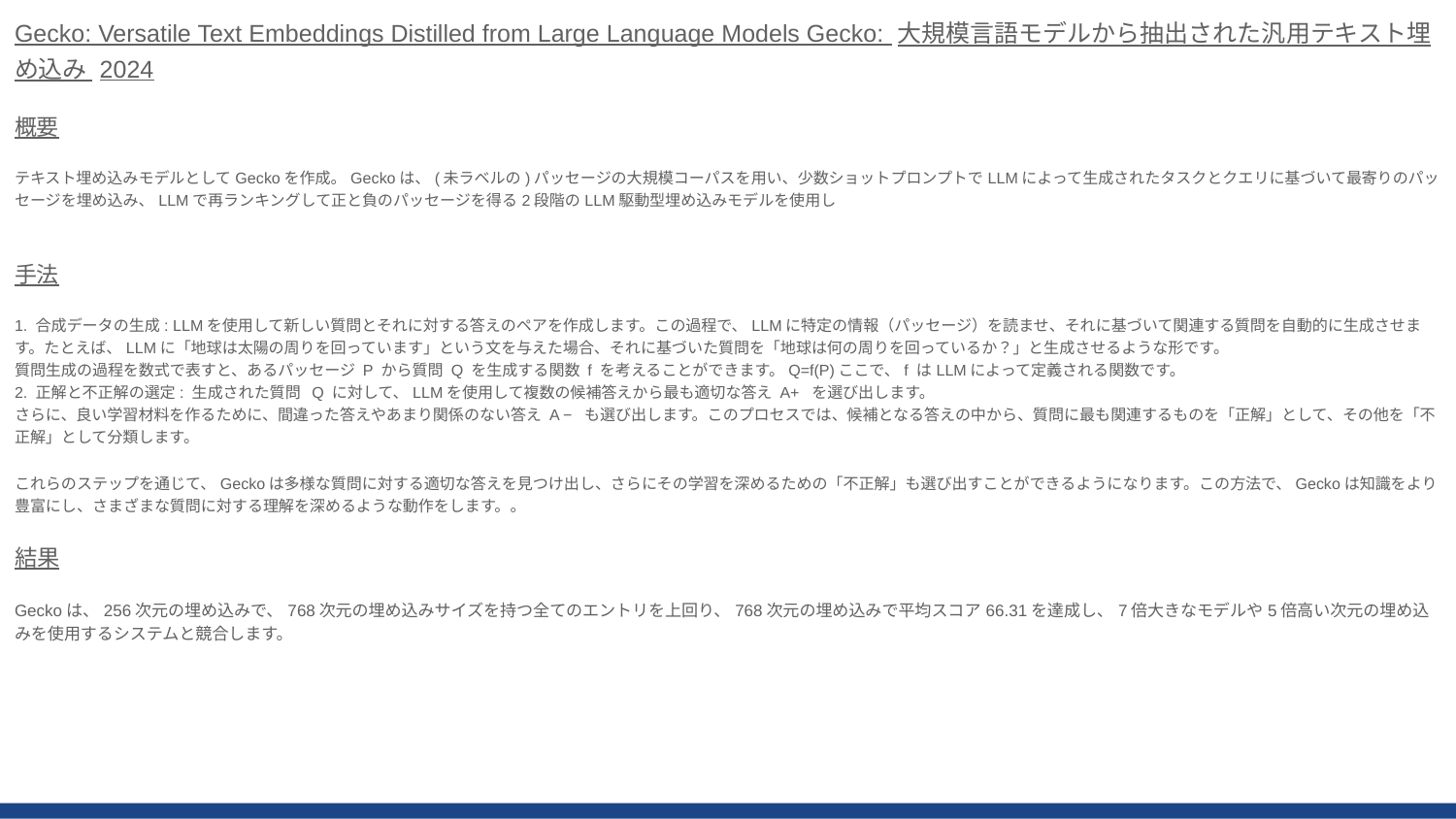

Gecko: Versatile Text Embeddings Distilled from Large Language Models Gecko: 大規模言語モデルから抽出された汎用テキスト埋め込み 2024
概要
テキスト埋め込みモデルとしてGeckoを作成。Geckoは、(未ラベルの)パッセージの大規模コーパスを用い、少数ショットプロンプトでLLMによって生成されたタスクとクエリに基づいて最寄りのパッセージを埋め込み、LLMで再ランキングして正と負のパッセージを得る2段階のLLM駆動型埋め込みモデルを使用し
手法
1. 合成データの生成: LLMを使用して新しい質問とそれに対する答えのペアを作成します。この過程で、LLMに特定の情報（パッセージ）を読ませ、それに基づいて関連する質問を自動的に生成させます。たとえば、LLMに「地球は太陽の周りを回っています」という文を与えた場合、それに基づいた質問を「地球は何の周りを回っているか？」と生成させるような形です。
質問生成の過程を数式で表すと、あるパッセージ P から質問 Q を生成する関数 f を考えることができます。Q=f(P)ここで、f はLLMによって定義される関数です。
2. 正解と不正解の選定: 生成された質問  Q に対して、LLMを使用して複数の候補答えから最も適切な答え A+  を選び出します。
さらに、良い学習材料を作るために、間違った答えやあまり関係のない答え A −  も選び出します。このプロセスでは、候補となる答えの中から、質問に最も関連するものを「正解」として、その他を「不正解」として分類します。
これらのステップを通じて、Geckoは多様な質問に対する適切な答えを見つけ出し、さらにその学習を深めるための「不正解」も選び出すことができるようになります。この方法で、Geckoは知識をより豊富にし、さまざまな質問に対する理解を深めるような動作をします。。
結果
Geckoは、256次元の埋め込みで、768次元の埋め込みサイズを持つ全てのエントリを上回り、768次元の埋め込みで平均スコア66.31を達成し、7倍大きなモデルや5倍高い次元の埋め込みを使用するシステムと競合します。